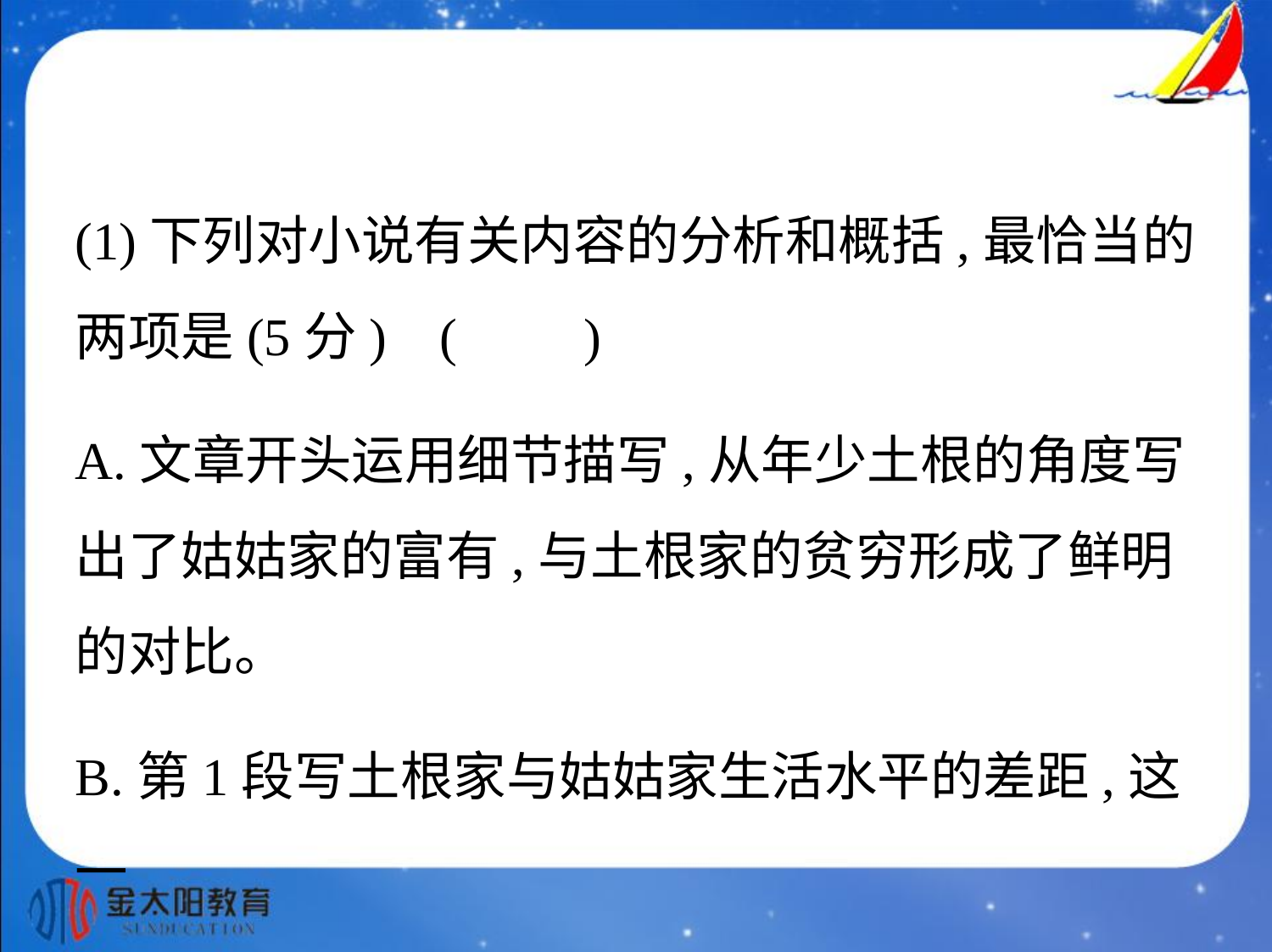

(1)下列对小说有关内容的分析和概括,最恰当的
两项是(5分) (　    )
A.文章开头运用细节描写,从年少土根的角度写
出了姑姑家的富有,与土根家的贫穷形成了鲜明
的对比。
B.第1段写土根家与姑姑家生活水平的差距,这一